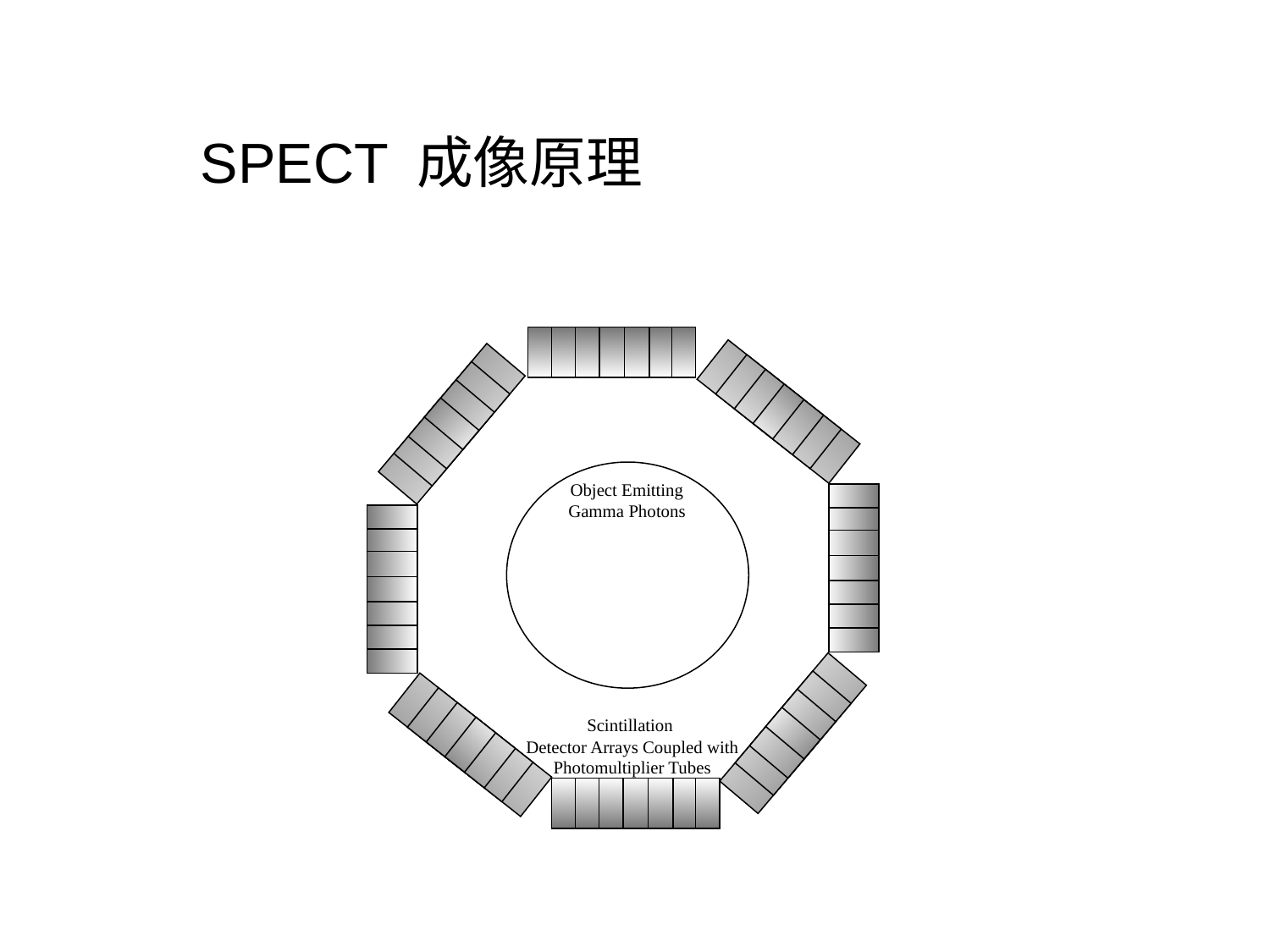

SPECT 成像原理

Object Emitting
Gamma Photons

Scintillation
Detector Arrays Coupled with
Photomultiplier Tubes